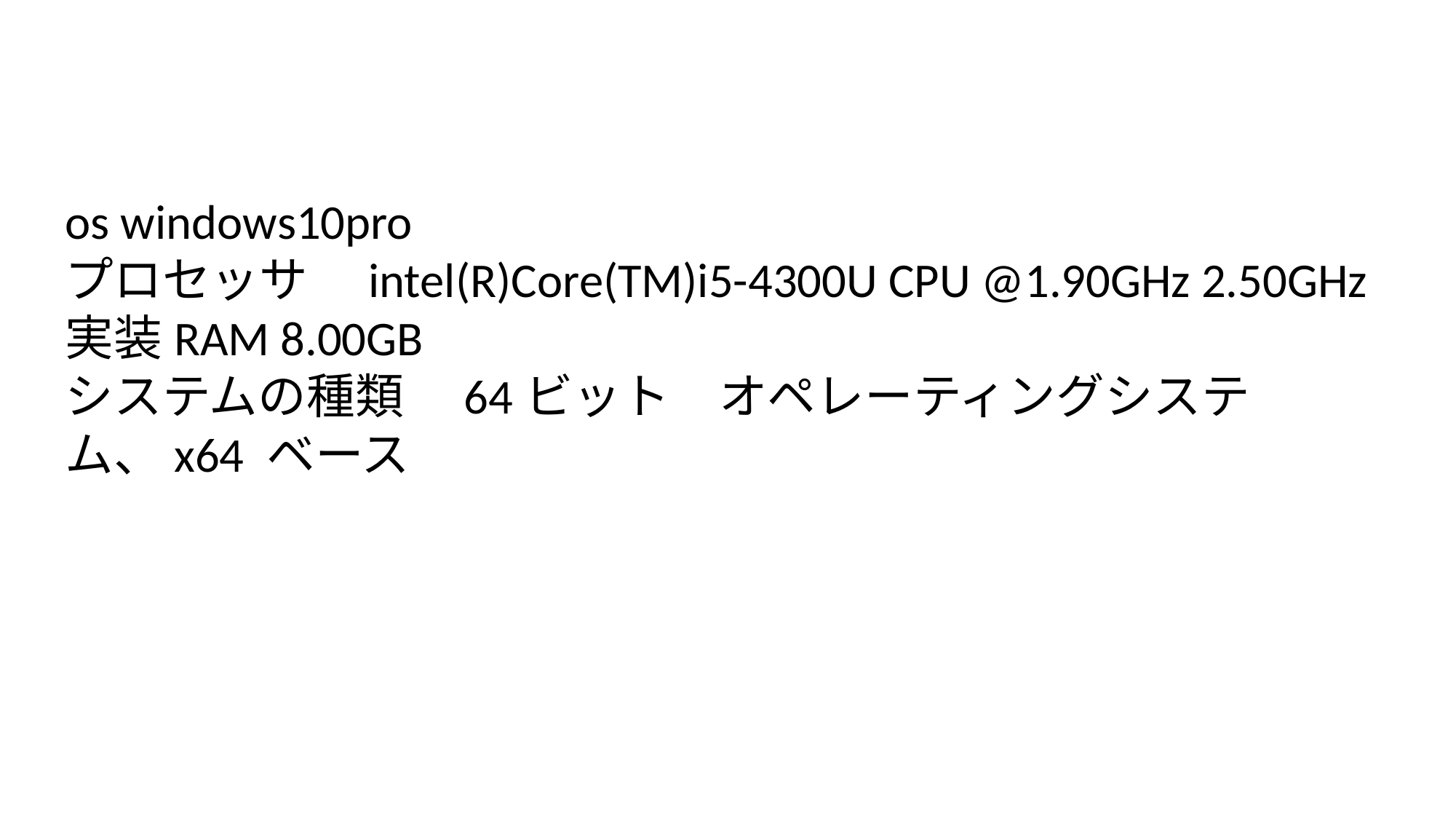

os windows10pro
プロセッサ　intel(R)Core(TM)i5-4300U CPU @1.90GHz 2.50GHz
実装RAM 8.00GB
システムの種類　64ビット　オペレーティングシステム、x64 ベース